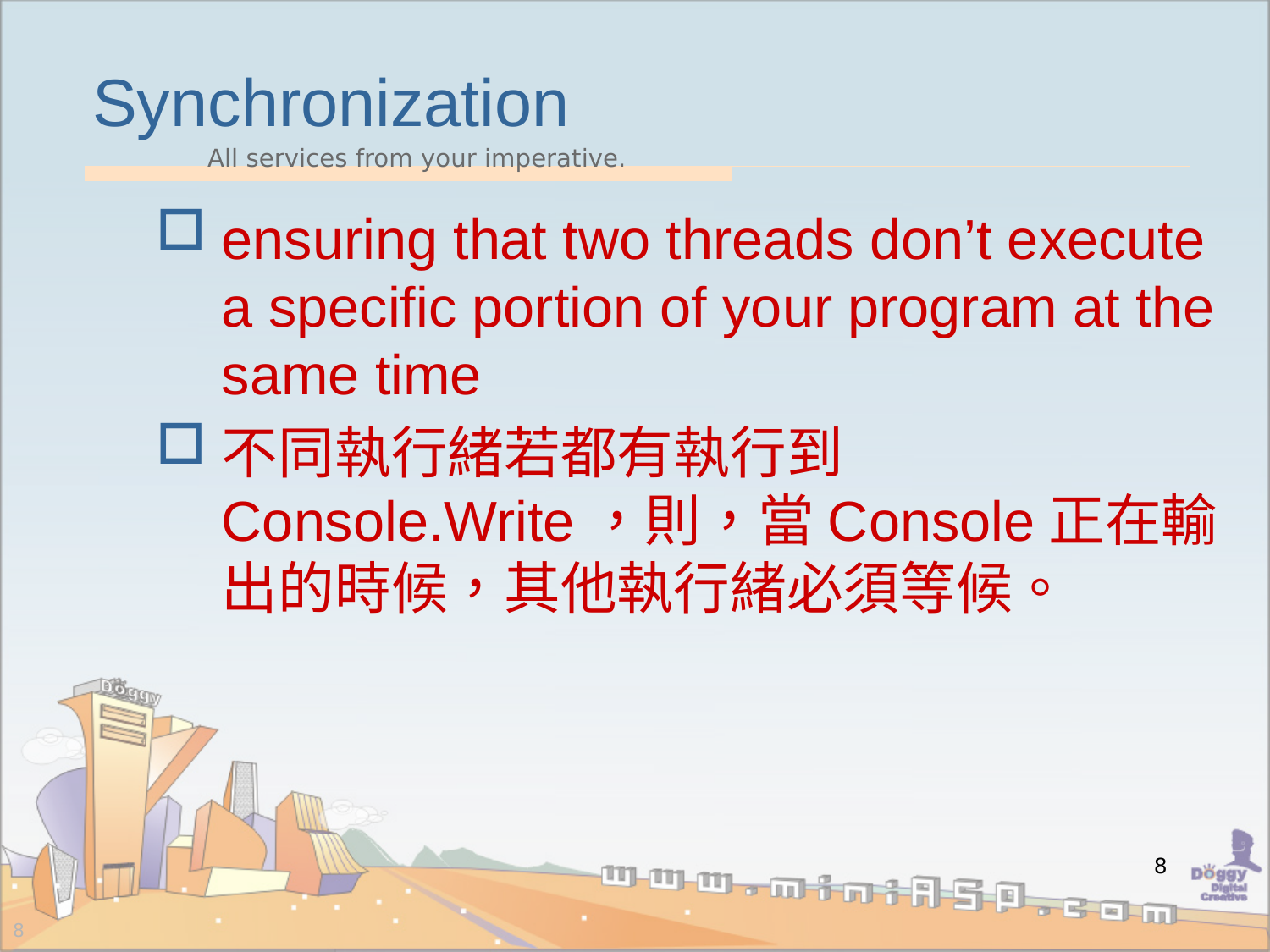

# Synchronization
ensuring that two threads don’t execute a specific portion of your program at the same time
不同執行緒若都有執行到 Console.Write，則，當Console正在輸出的時候，其他執行緒必須等候。
8